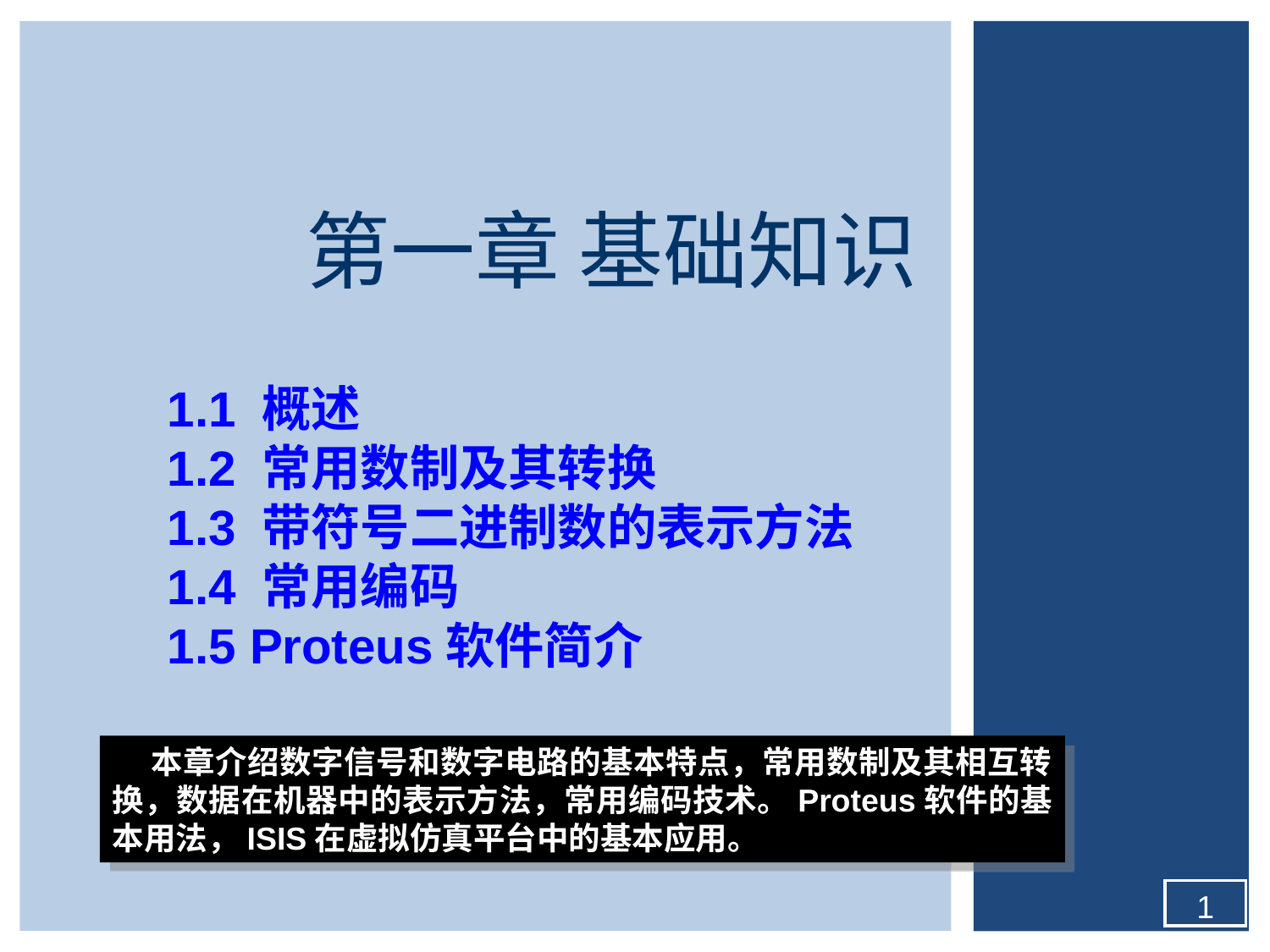

第一章 基础知识
1.1 概述
1.2 常用数制及其转换
1.3 带符号二进制数的表示方法
1.4 常用编码
1.5 Proteus软件简介
    本章介绍数字信号和数字电路的基本特点，常用数制及其相互转换，数据在机器中的表示方法，常用编码技术。Proteus软件的基本用法，ISIS在虚拟仿真平台中的基本应用。